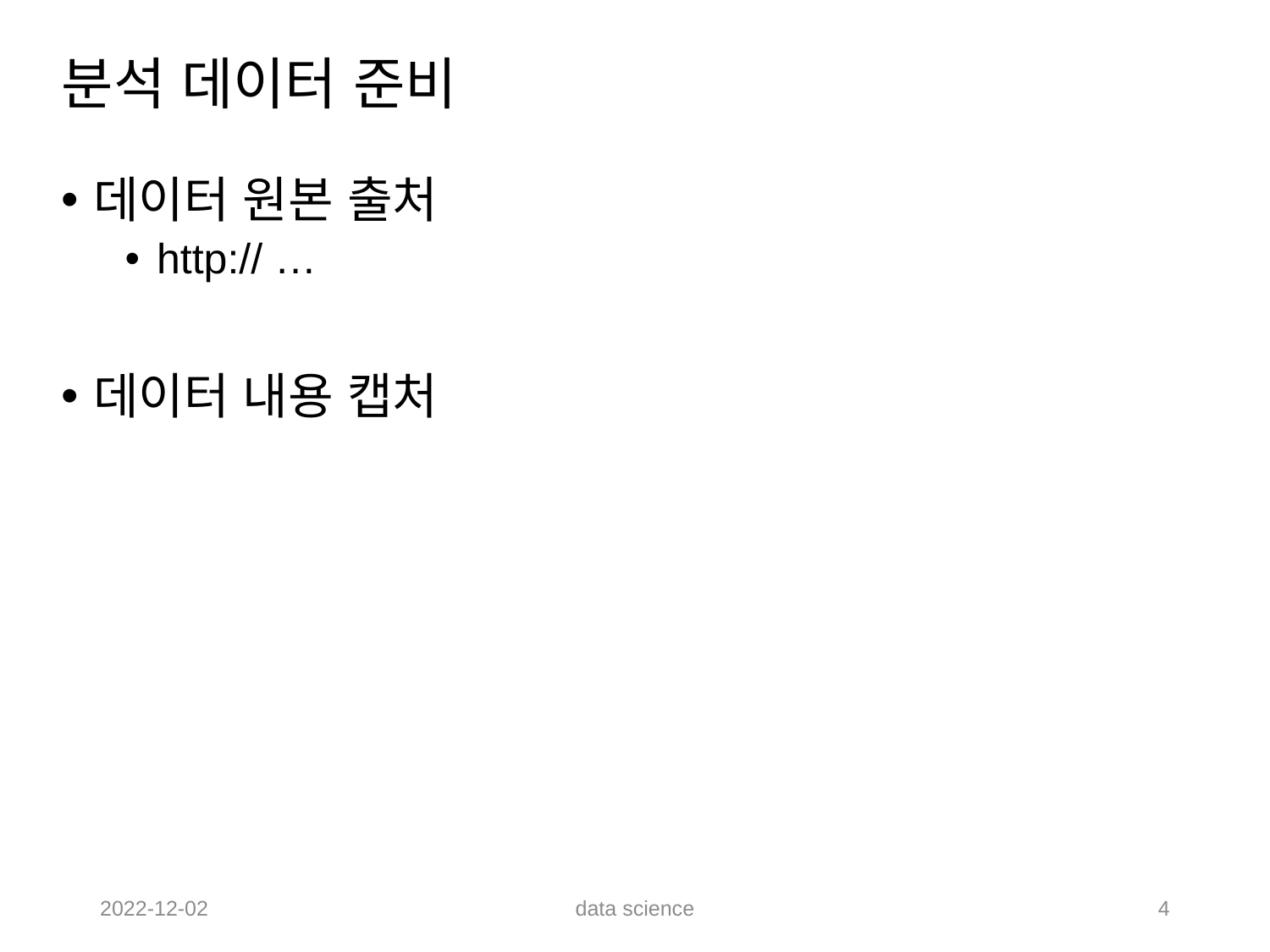

# 분석 데이터 준비
데이터 원본 출처
http:// …

데이터 내용 캡처
2022-12-02
data science
4